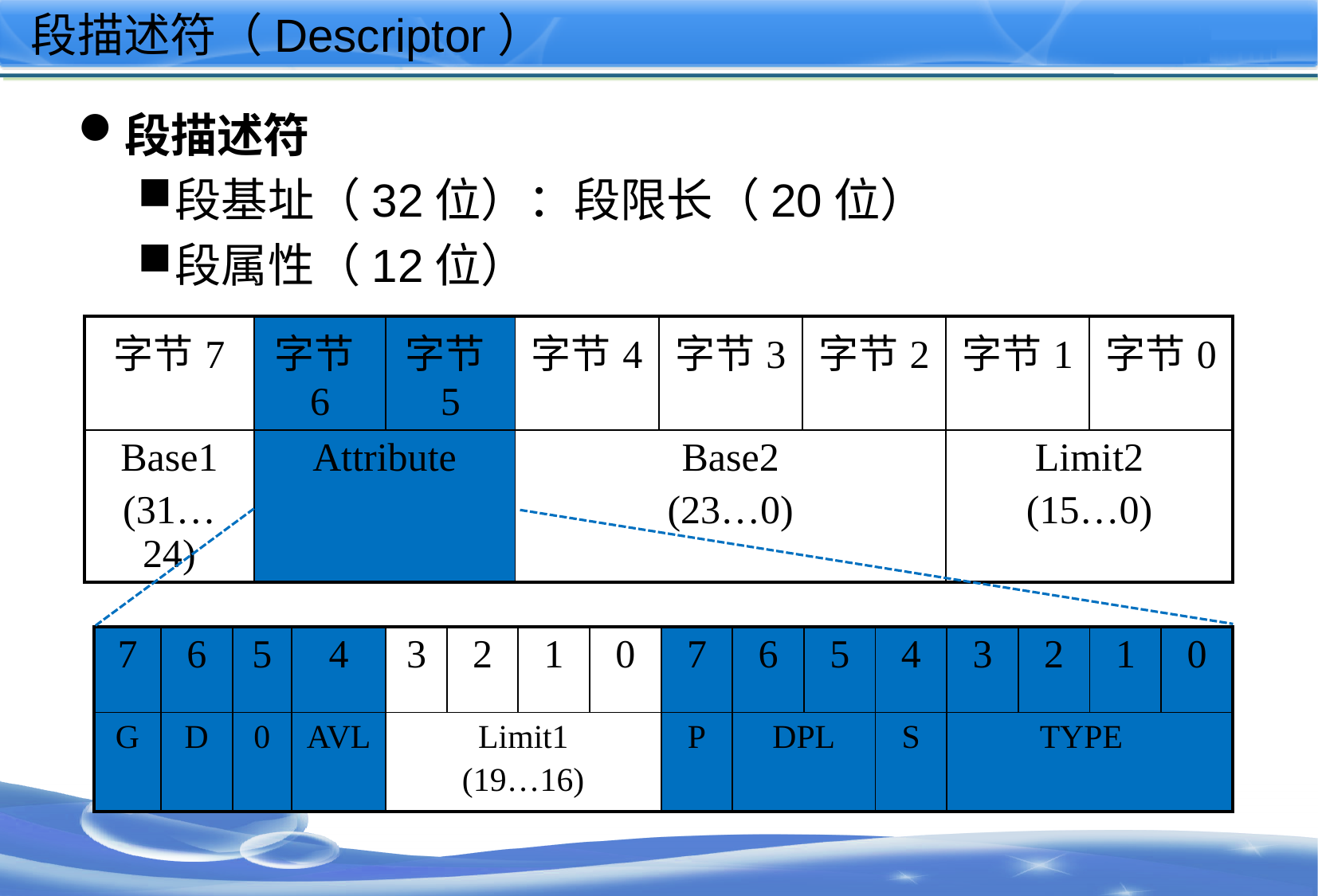

# 段描述符（Descriptor）
段描述符
段基址（32位）：段限长（20位）
段属性（12位）
| 字节7 | 字节6 | 字节5 | 字节4 | 字节3 | 字节2 | 字节1 | 字节0 |
| --- | --- | --- | --- | --- | --- | --- | --- |
| Base1 (31…24) | Attribute |  | Base2 (23…0) |  |  | Limit2 (15…0) |  |
| 7 | 6 | 5 | 4 | 3 | 2 | 1 | 0 | 7 | 6 | 5 | 4 | 3 | 2 | 1 | 0 |
| --- | --- | --- | --- | --- | --- | --- | --- | --- | --- | --- | --- | --- | --- | --- | --- |
| G | D | 0 | AVL | Limit1 (19…16) |  |  |  | P | DPL |  | S | TYPE |  |  |  |